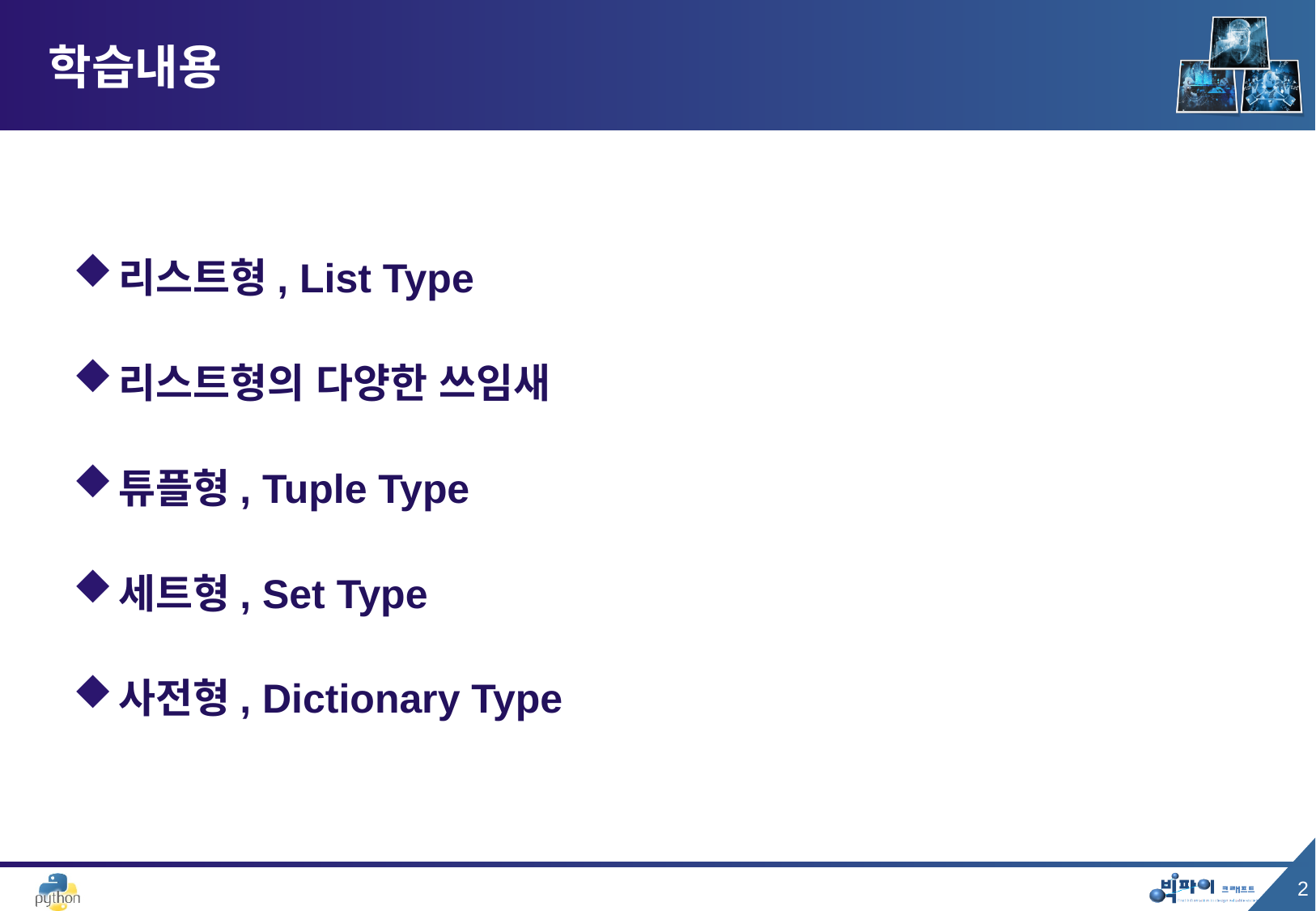

# 학습내용
리스트형, List Type
리스트형의 다양한 쓰임새
튜플형, Tuple Type
세트형, Set Type
사전형, Dictionary Type